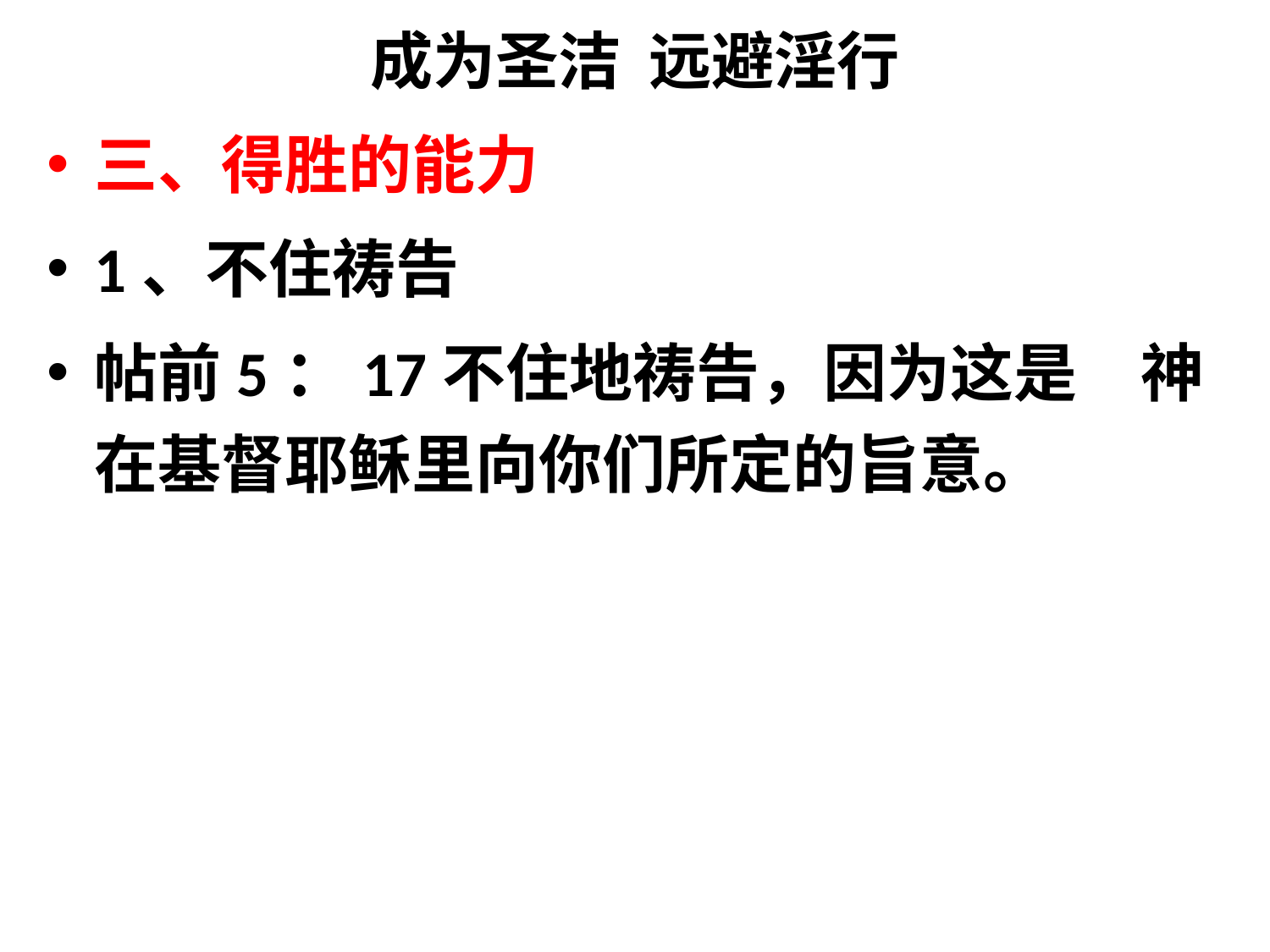

# 成为圣洁  远避淫行
三、得胜的能力
1、不住祷告
帖前5：17不住地祷告，因为这是　神在基督耶稣里向你们所定的旨意。